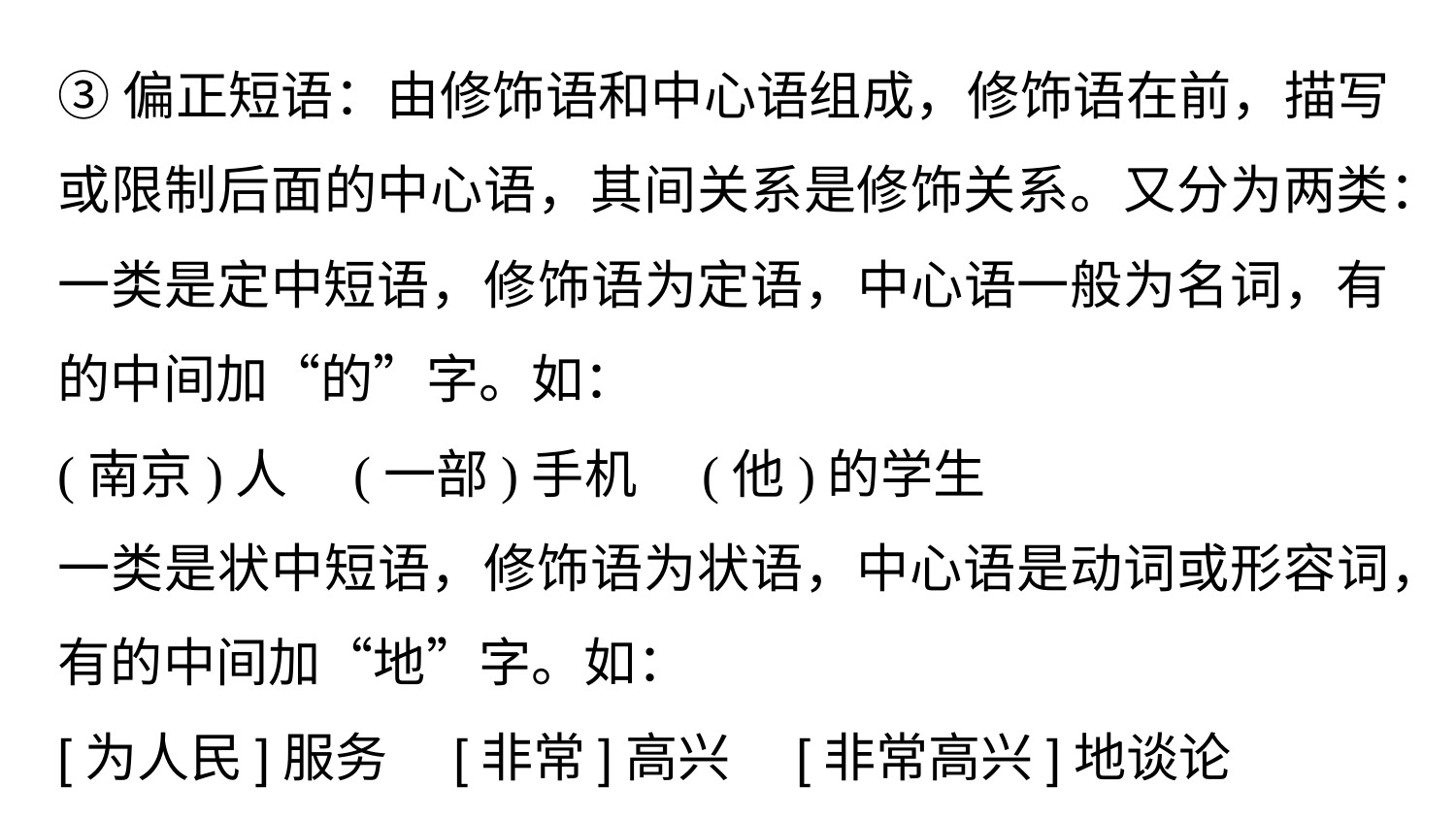

③偏正短语：由修饰语和中心语组成，修饰语在前，描写或限制后面的中心语，其间关系是修饰关系。又分为两类：
一类是定中短语，修饰语为定语，中心语一般为名词，有的中间加“的”字。如：
(南京)人　(一部)手机　(他)的学生
一类是状中短语，修饰语为状语，中心语是动词或形容词，有的中间加“地”字。如：
[为人民]服务　[非常]高兴　[非常高兴]地谈论